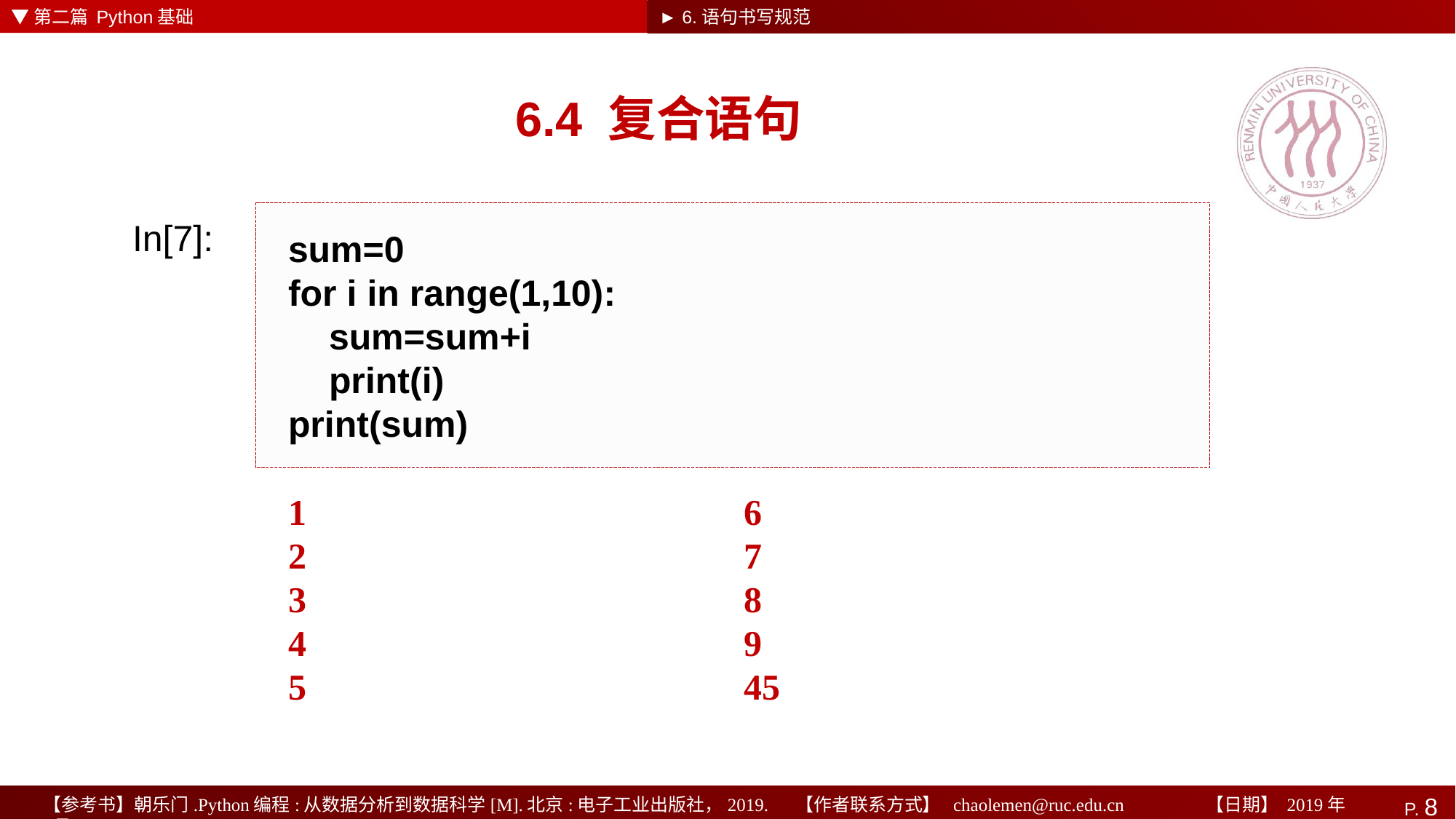

▼第二篇 Python基础
► 6.语句书写规范
# 6.4 复合语句
sum=0
for i in range(1,10):
    sum=sum+i
    print(i)
print(sum)
In[7]:
1
2
3
4
5
6
7
8
9
45